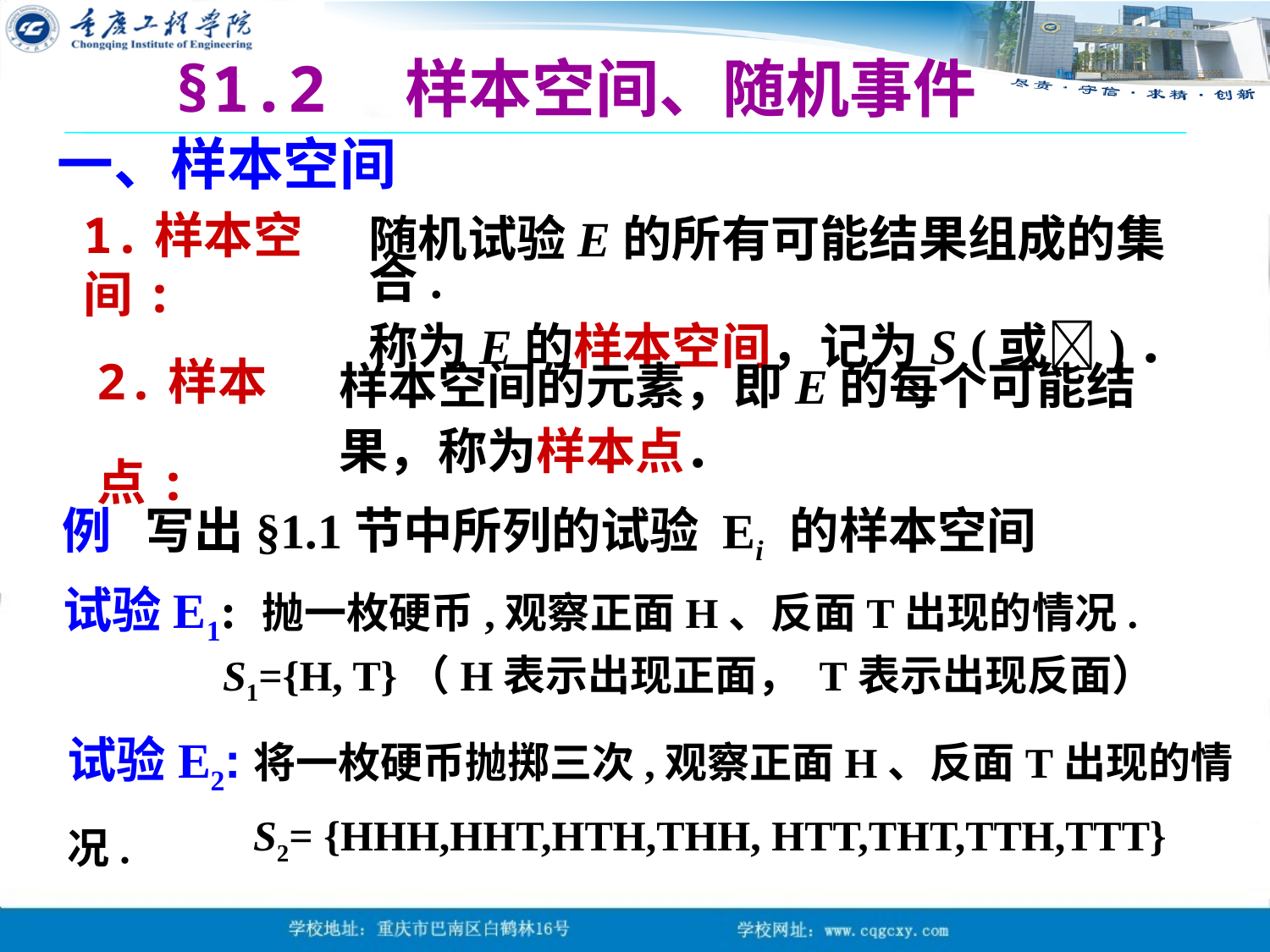

§1.2　样本空间、随机事件
一、样本空间

1.样本空间:
随机试验E的所有可能结果组成的集合.
称为E的样本空间，记为S (或Ω)．
2.样本点:
样本空间的元素，即E的每个可能结果，称为样本点．
例   写出§1.1节中所列的试验 Ei  的样本空间
试验E1: 抛一枚硬币,观察正面H、反面T出现的情况.
S1={H, T}（H表示出现正面， T表示出现反面）
试验E2:将一枚硬币抛掷三次,观察正面H、反面T出现的情况.
S2= {HHH,HHT,HTH,THH, HTT,THT,TTH,TTT}